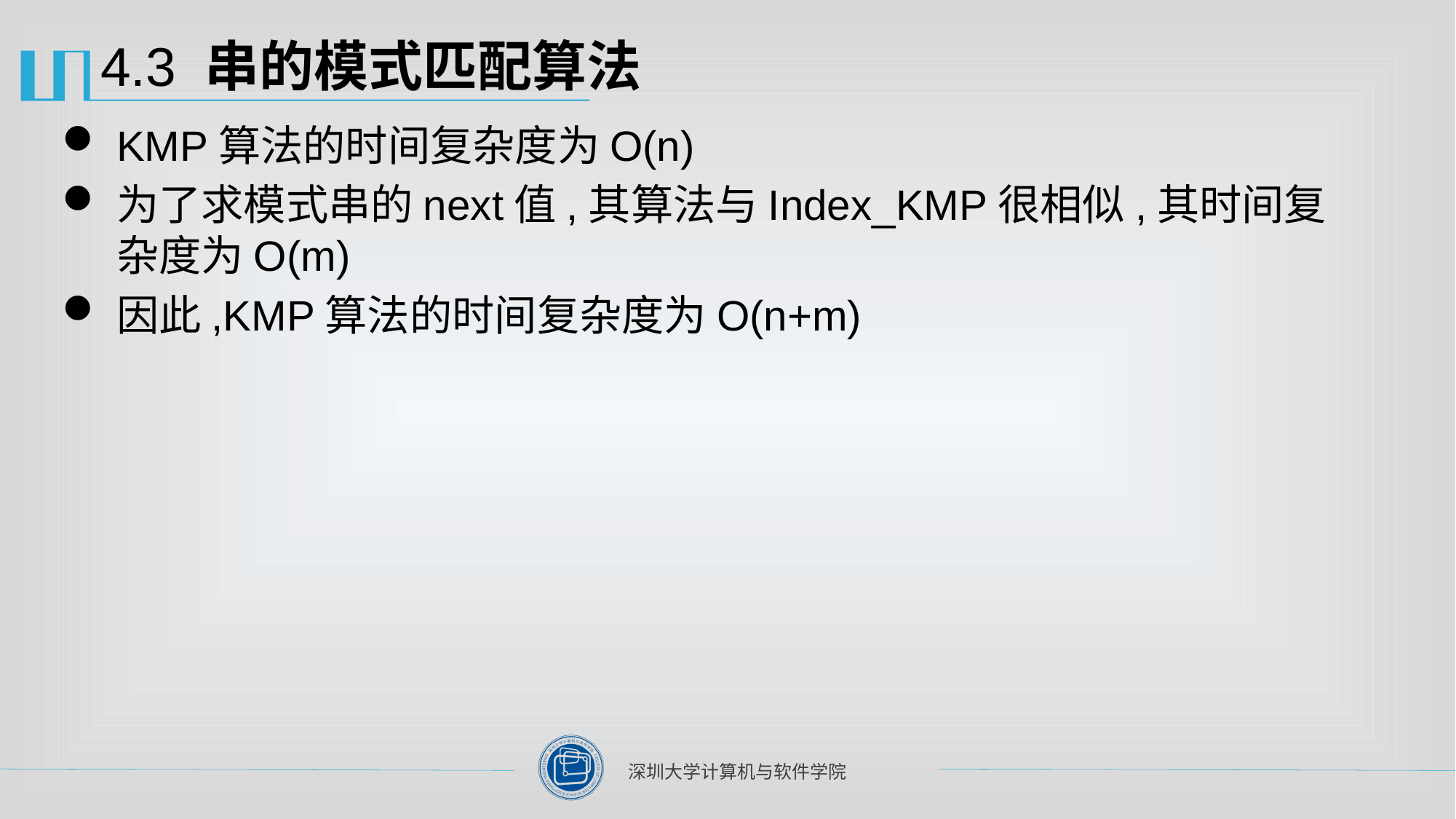

# 4.3 串的模式匹配算法
KMP算法的时间复杂度为O(n)
为了求模式串的next值,其算法与Index_KMP很相似,其时间复杂度为O(m)
因此,KMP算法的时间复杂度为O(n+m)

29